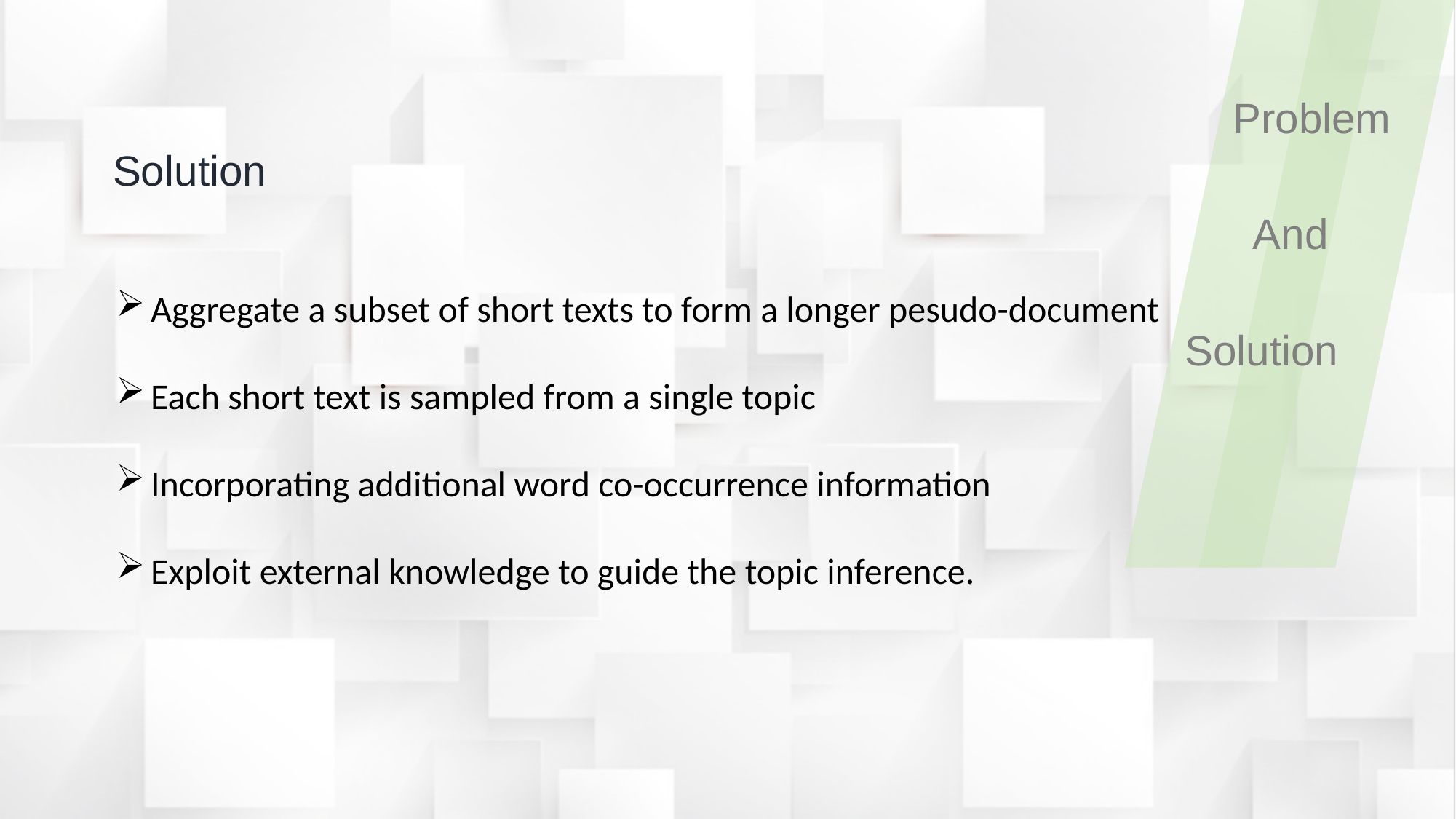

Problem
Solution
And
Aggregate a subset of short texts to form a longer pesudo-document

Each short text is sampled from a single topic

Incorporating additional word co-occurrence information

Exploit external knowledge to guide the topic inference.

Solution
延迟符